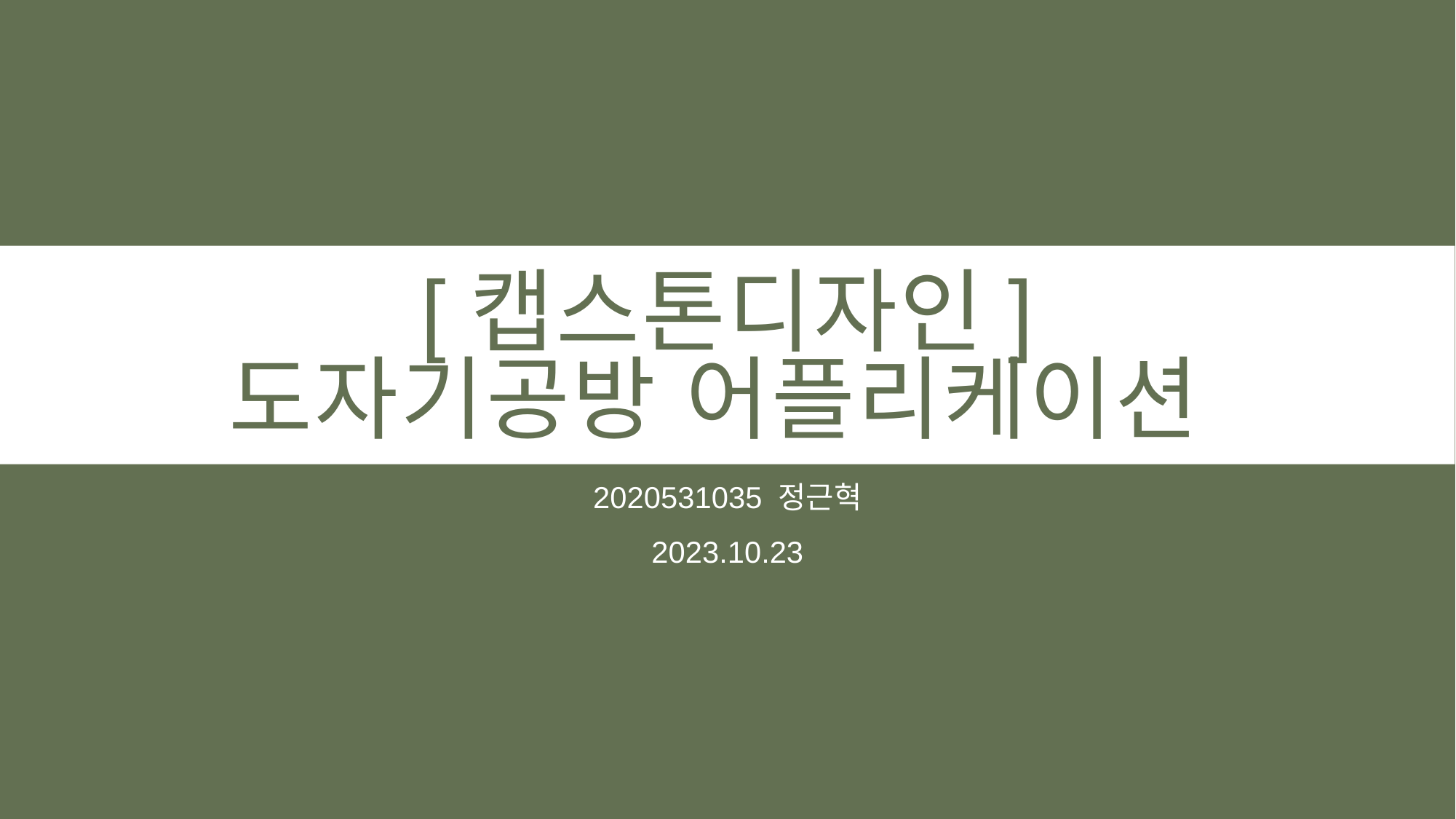

# [캡스톤디자인] 도자기공방 어플리케이션
2020531035 정근혁
2023.10.23